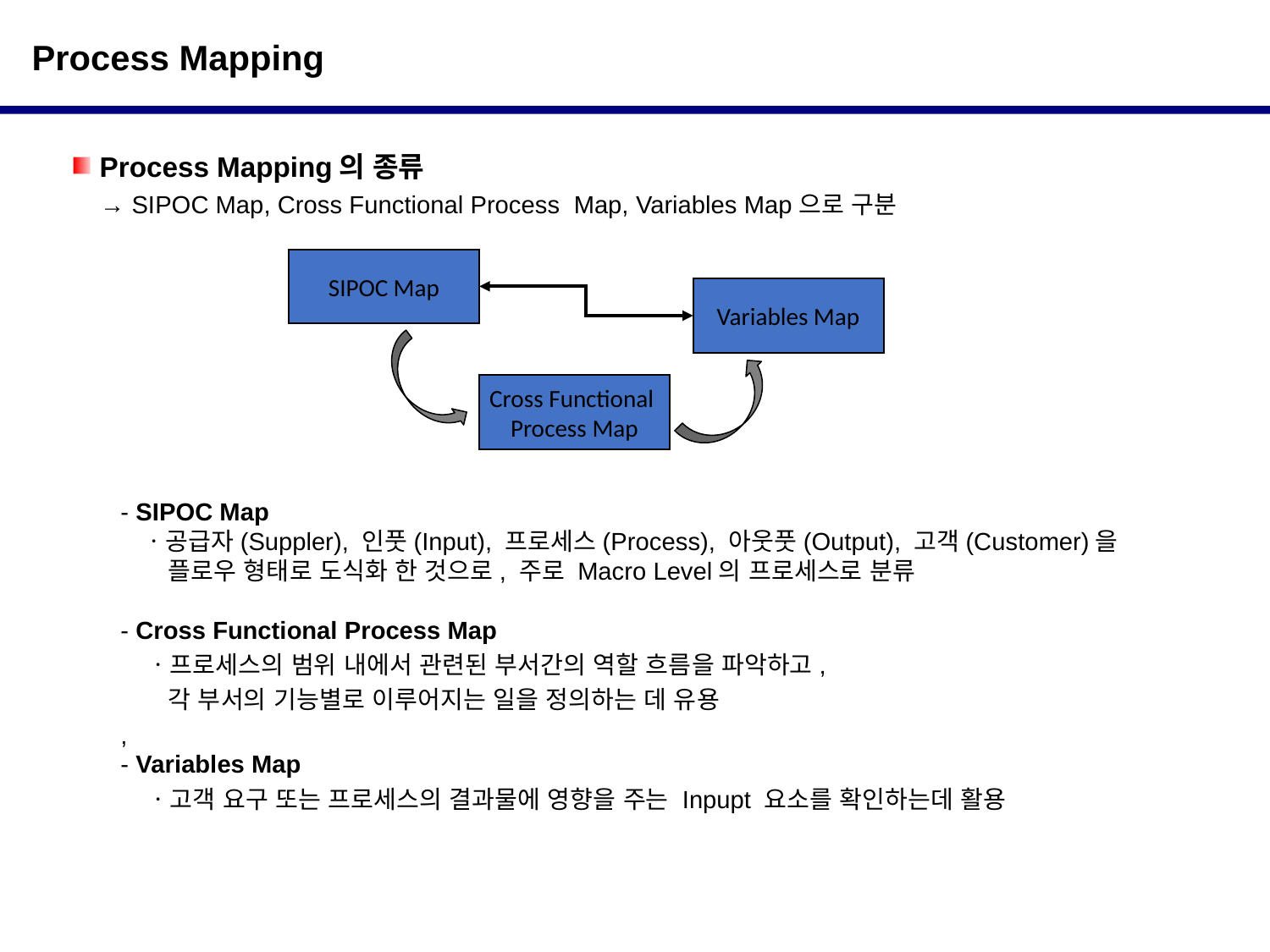

Process Mapping

 Process Mapping의 종류
    → SIPOC Map, Cross Functional Process  Map, Variables Map으로 구분
SIPOC Map
Variables Map

Cross Functional
Process Map

- SIPOC Map
   ㆍ공급자(Suppler), 인풋(Input), 프로세스(Process), 아웃풋(Output), 고객(Customer)을
      플로우 형태로 도식화 한 것으로, 주로 Macro Level의 프로세스로 분류

- Cross Functional Process Map
   ㆍ프로세스의 범위 내에서 관련된 부서간의 역할 흐름을 파악하고,
      각 부서의 기능별로 이루어지는 일을 정의하는 데 유용
,
- Variables Map
   ㆍ고객 요구 또는 프로세스의 결과물에 영향을 주는 Inpupt 요소를 확인하는데 활용